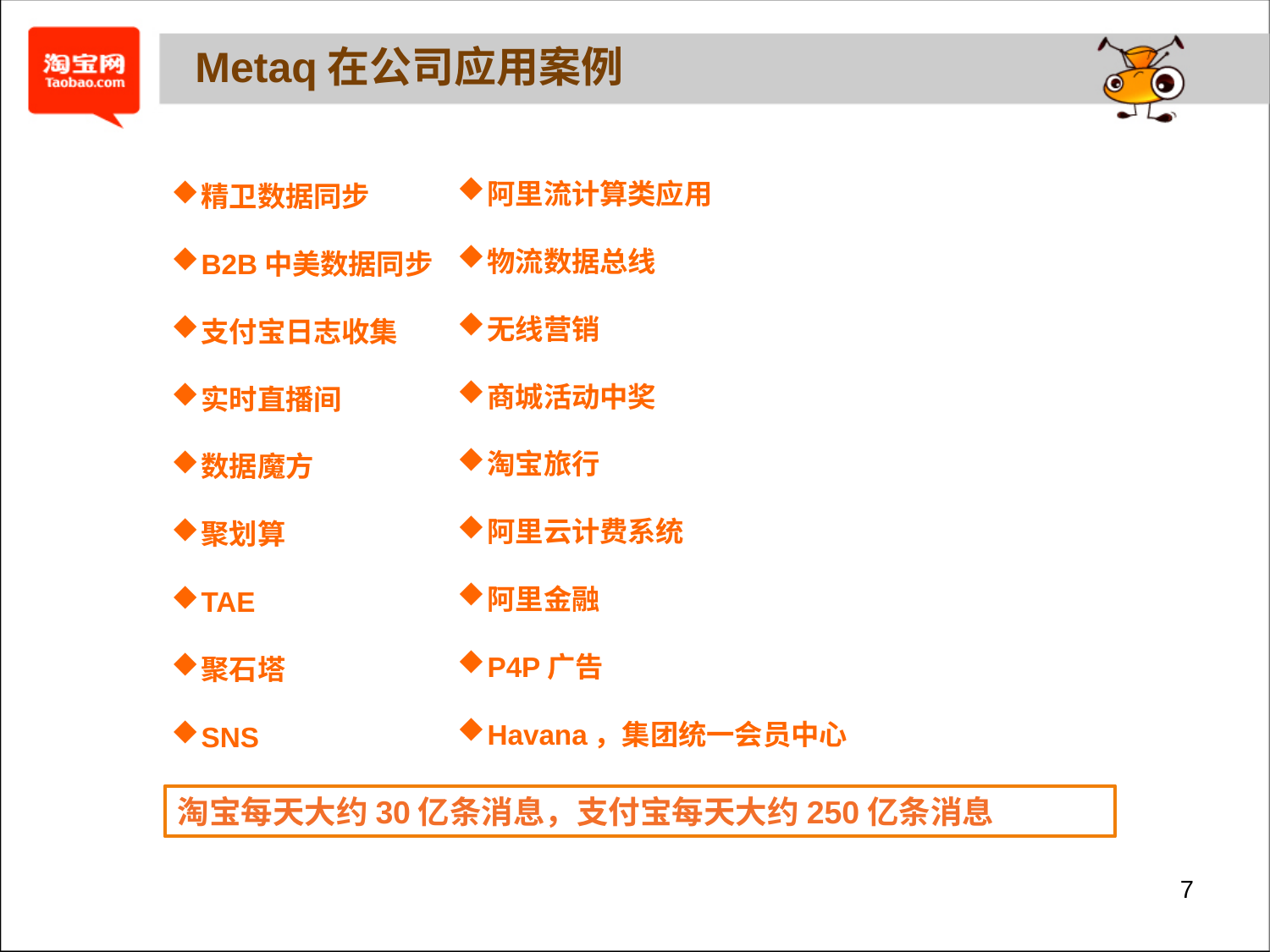

Metaq在公司应用案例
阿里流计算类应用
物流数据总线
无线营销
商城活动中奖
淘宝旅行
阿里云计费系统
阿里金融
P4P广告
Havana，集团统一会员中心

精卫数据同步
B2B中美数据同步
支付宝日志收集
实时直播间
数据魔方
聚划算
TAE
聚石塔
SNS

淘宝每天大约30亿条消息，支付宝每天大约250亿条消息
7